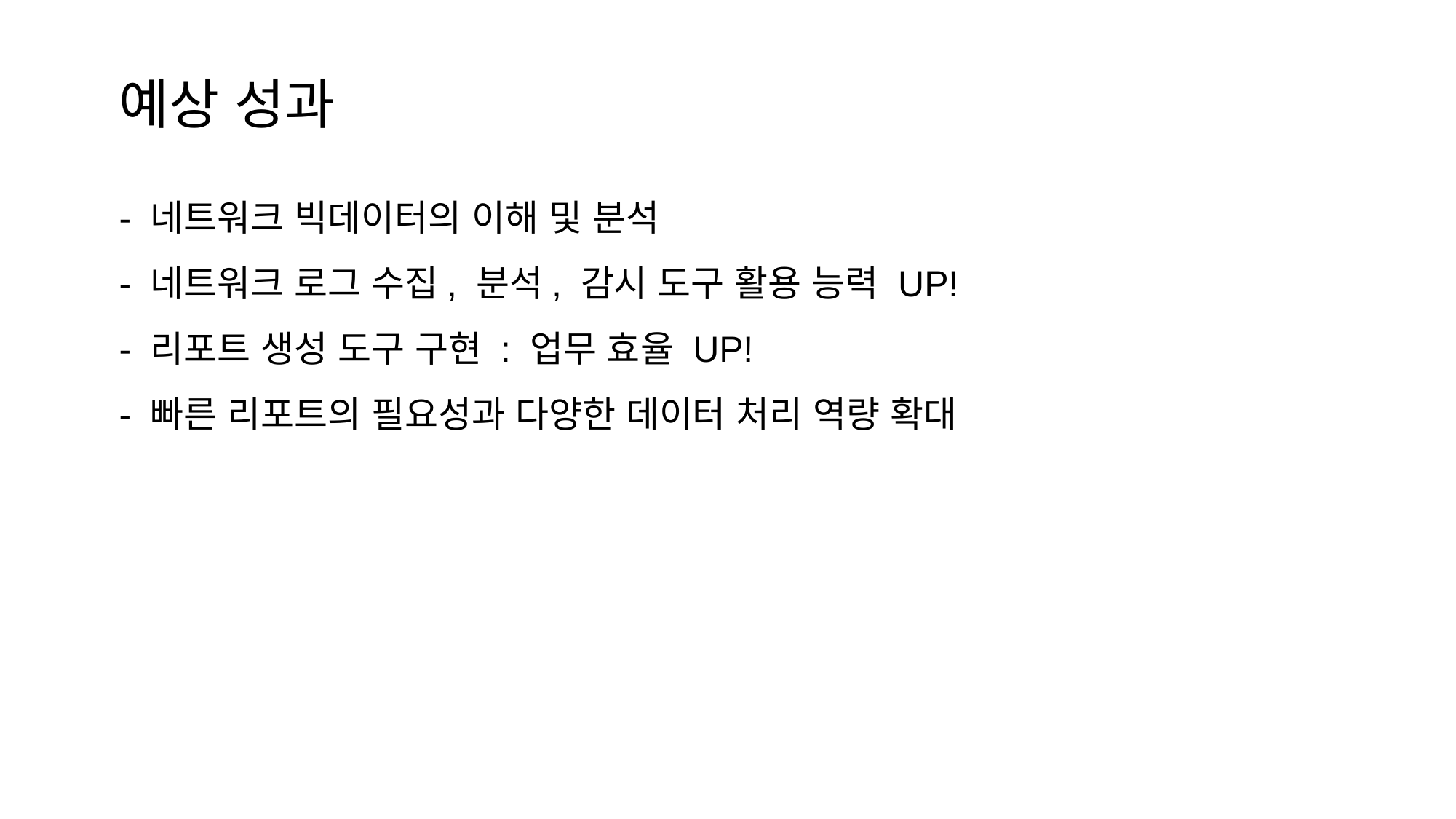

예상 성과
- 네트워크 빅데이터의 이해 및 분석
- 네트워크 로그 수집, 분석, 감시 도구 활용 능력 UP!
- 리포트 생성 도구 구현 : 업무 효율 UP!
- 빠른 리포트의 필요성과 다양한 데이터 처리 역량 확대